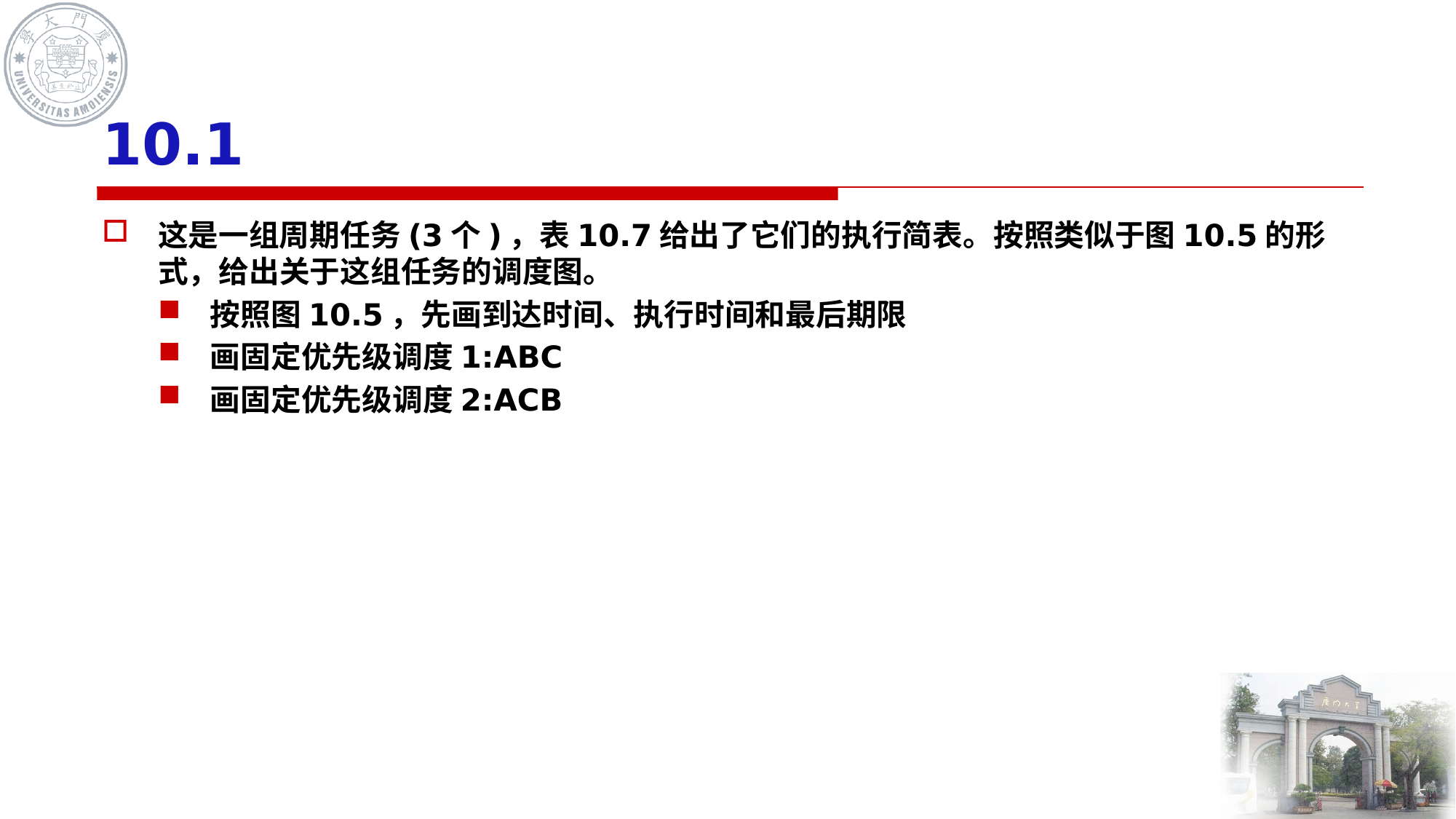

# 10.1
这是一组周期任务(3个)，表10.7给出了它们的执行简表。按照类似于图10.5的形式，给出关于这组任务的调度图。
按照图10.5，先画到达时间、执行时间和最后期限
画固定优先级调度1:ABC
画固定优先级调度2:ACB